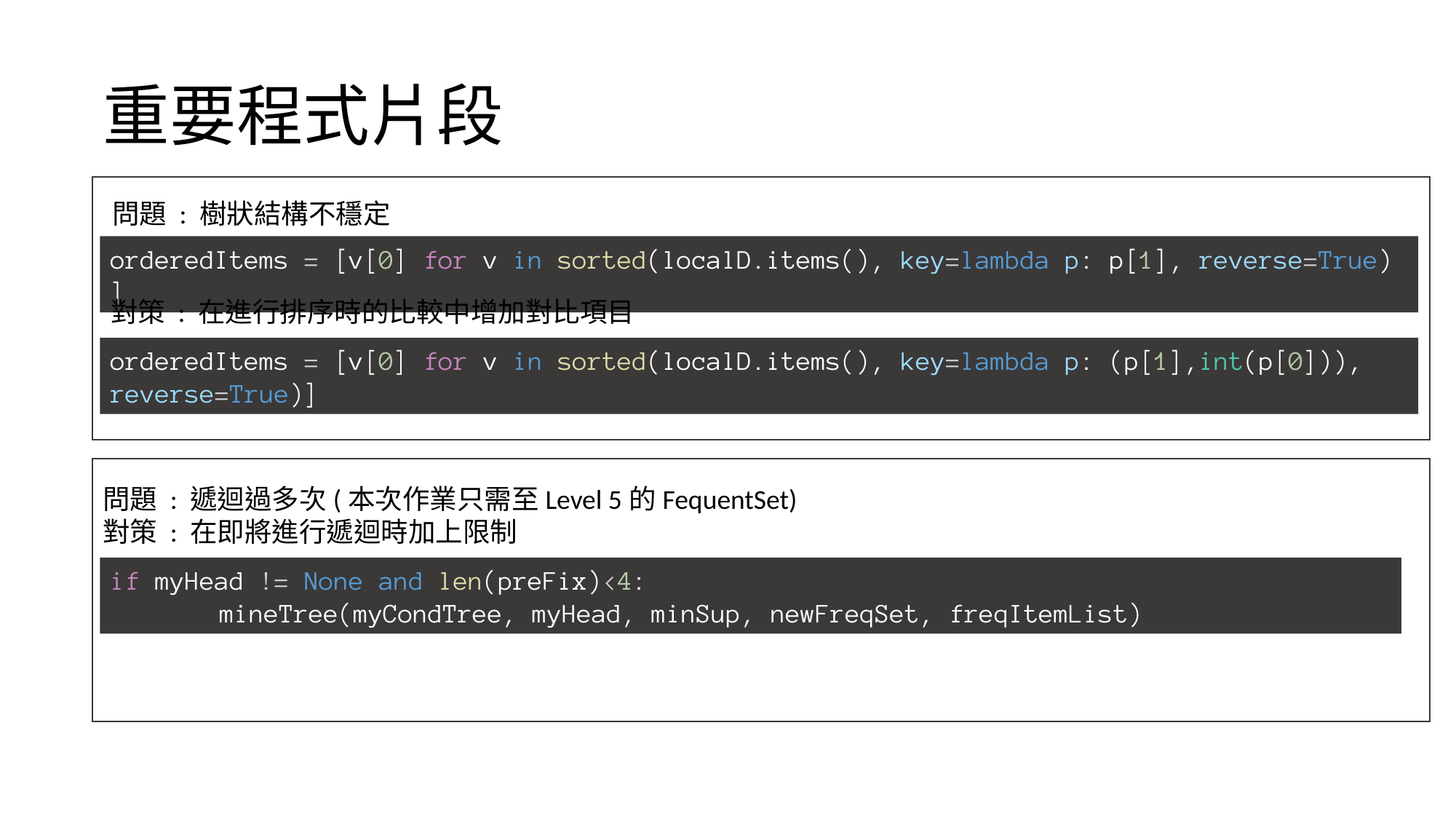

# 重要程式片段

問題 : 樹狀結構不穩定
orderedItems = [v[0] for v in sorted(localD.items(), key=lambda p: p[1], reverse=True)]
對策 : 在進行排序時的比較中增加對比項目
orderedItems = [v[0] for v in sorted(localD.items(), key=lambda p: (p[1],int(p[0])),
reverse=True)]

問題 : 遞迴過多次(本次作業只需至Level 5的FequentSet)
對策 : 在即將進行遞迴時加上限制
if myHead != None and len(preFix)<4:
	mineTree(myCondTree, myHead, minSup, newFreqSet, freqItemList)